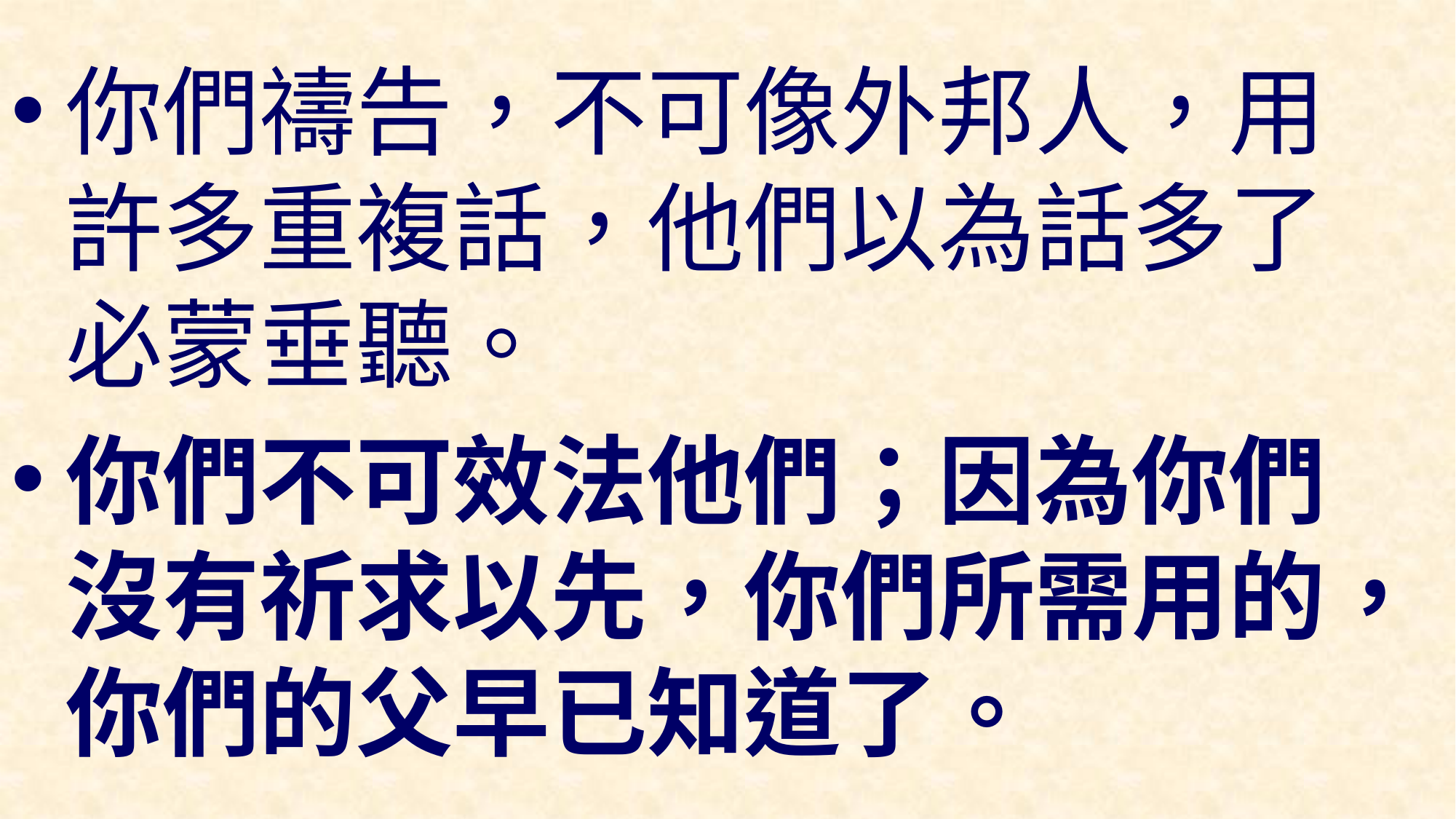

你們禱告，不可像外邦人，用許多重複話，他們以為話多了必蒙垂聽。
你們不可效法他們；因為你們沒有祈求以先，你們所需用的，你們的父早已知道了。